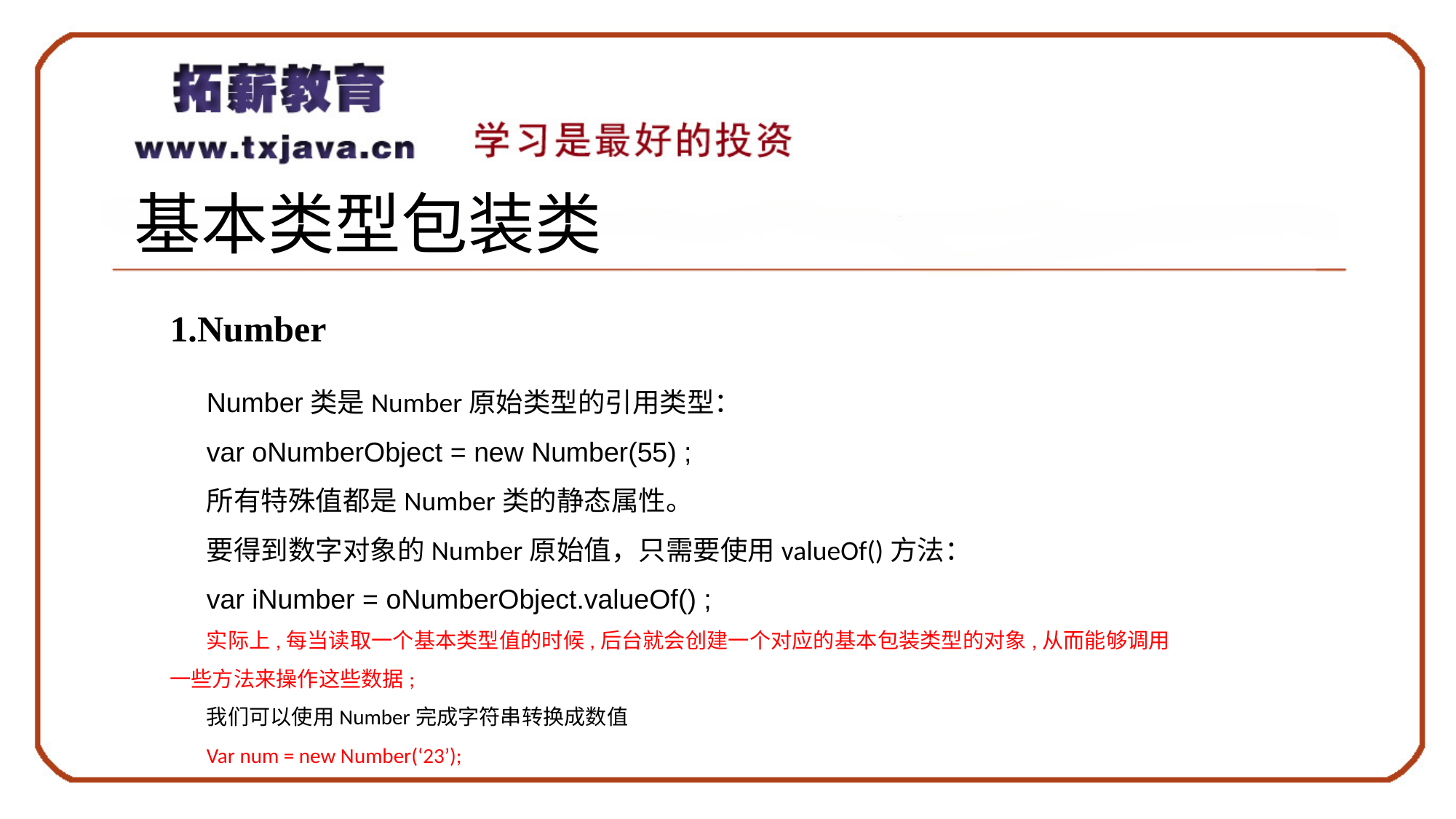

# 基本类型包装类
1.Number
Number类是Number原始类型的引用类型：
var oNumberObject = new Number(55) ;
所有特殊值都是Number类的静态属性。
要得到数字对象的Number原始值，只需要使用valueOf()方法：
var iNumber = oNumberObject.valueOf() ;
实际上,每当读取一个基本类型值的时候,后台就会创建一个对应的基本包装类型的对象,从而能够调用一些方法来操作这些数据;
我们可以使用Number完成字符串转换成数值
Var num = new Number(‘23’);